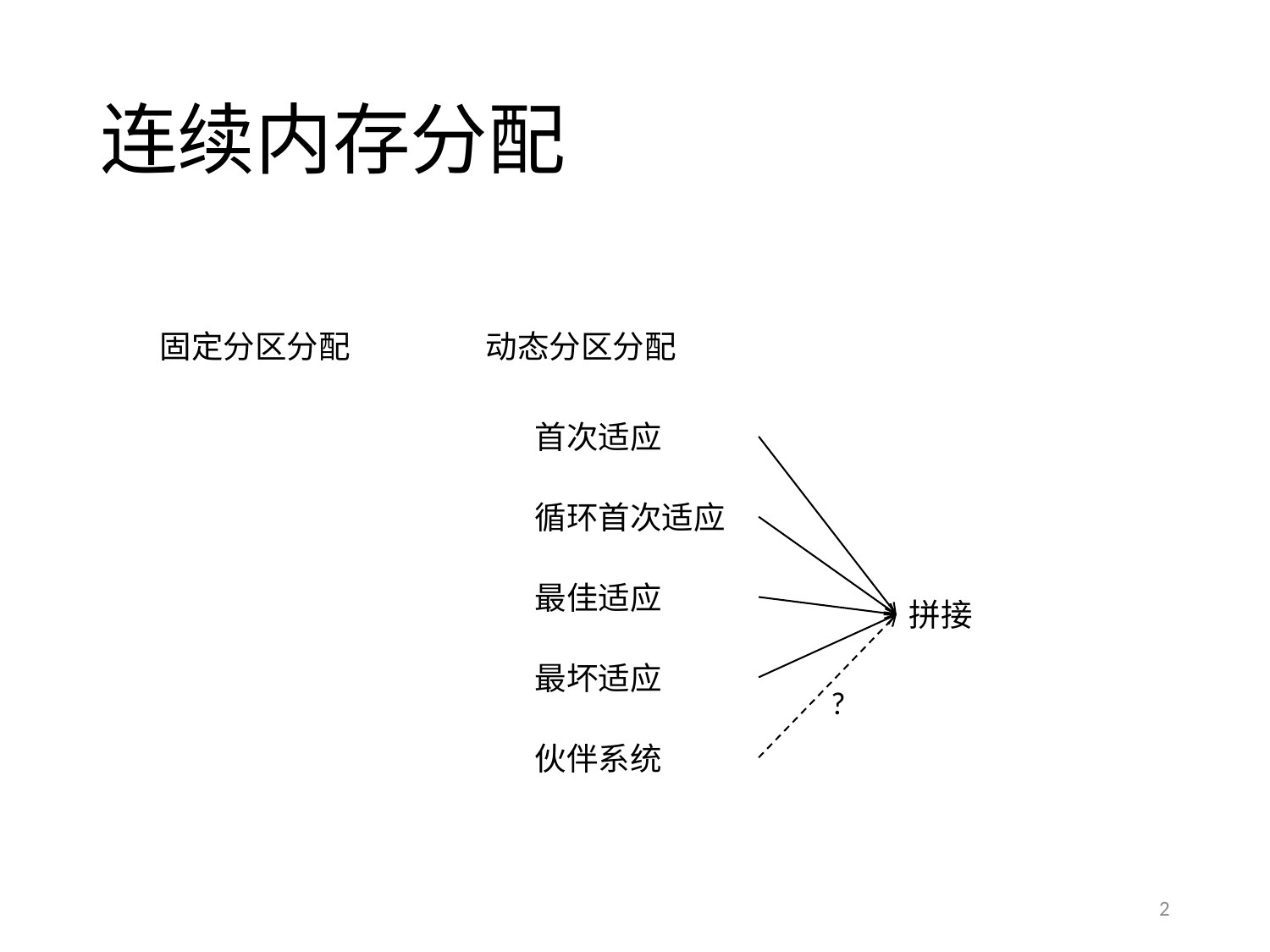

# 连续内存分配
固定分区分配
动态分区分配
首次适应
循环首次适应
最佳适应
拼接
最坏适应
?
伙伴系统
2